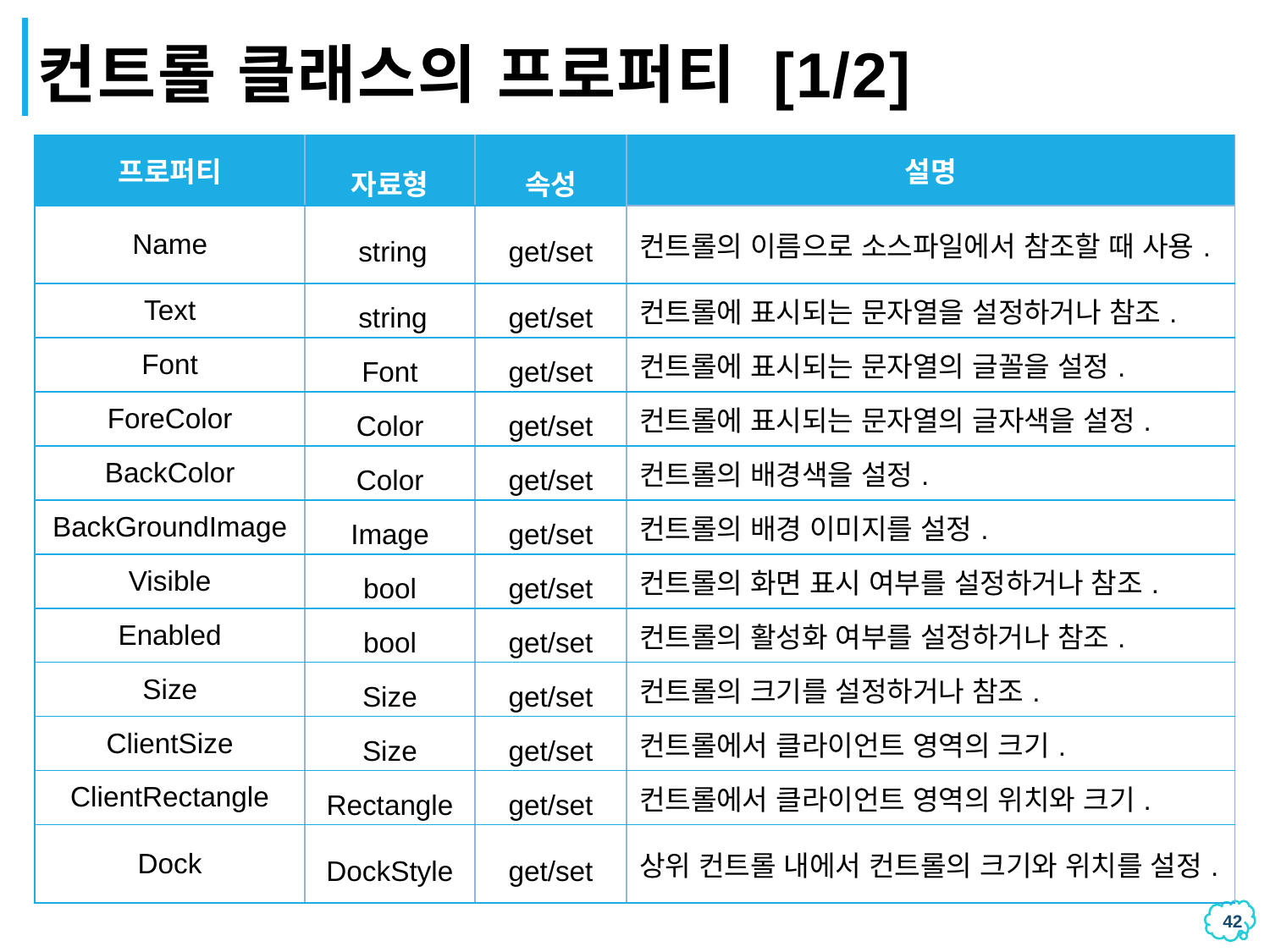

# 컨트롤 클래스의 프로퍼티 [1/2]
| 프로퍼티 | 자료형 | 속성 | 설명 |
| --- | --- | --- | --- |
| Name | string | get/set | 컨트롤의 이름으로 소스파일에서 참조할 때 사용. |
| Text | string | get/set | 컨트롤에 표시되는 문자열을 설정하거나 참조. |
| Font | Font | get/set | 컨트롤에 표시되는 문자열의 글꼴을 설정. |
| ForeColor | Color | get/set | 컨트롤에 표시되는 문자열의 글자색을 설정. |
| BackColor | Color | get/set | 컨트롤의 배경색을 설정. |
| BackGroundImage | Image | get/set | 컨트롤의 배경 이미지를 설정. |
| Visible | bool | get/set | 컨트롤의 화면 표시 여부를 설정하거나 참조. |
| Enabled | bool | get/set | 컨트롤의 활성화 여부를 설정하거나 참조. |
| Size | Size | get/set | 컨트롤의 크기를 설정하거나 참조. |
| ClientSize | Size | get/set | 컨트롤에서 클라이언트 영역의 크기. |
| ClientRectangle | Rectangle | get/set | 컨트롤에서 클라이언트 영역의 위치와 크기. |
| Dock | DockStyle | get/set | 상위 컨트롤 내에서 컨트롤의 크기와 위치를 설정. |
42